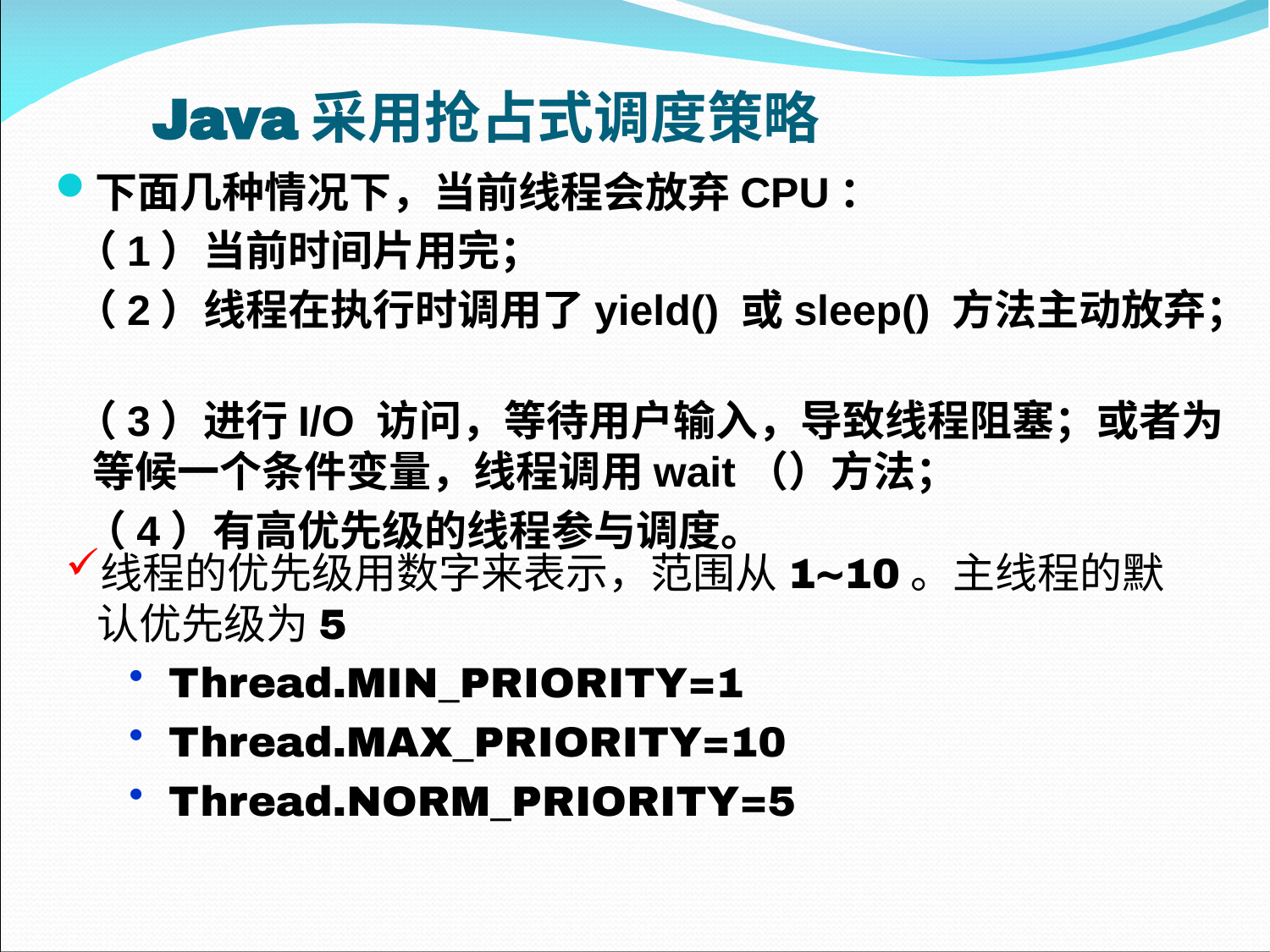

# Java采用抢占式调度策略
下面几种情况下，当前线程会放弃CPU：
 （1）当前时间片用完；
 （2）线程在执行时调用了yield() 或sleep() 方法主动放弃；
 （3）进行I/O 访问，等待用户输入，导致线程阻塞；或者为等候一个条件变量，线程调用wait（）方法；
  （4）有高优先级的线程参与调度。
线程的优先级用数字来表示，范围从1~10。主线程的默认优先级为5
Thread.MIN_PRIORITY=1
Thread.MAX_PRIORITY=10
Thread.NORM_PRIORITY=5